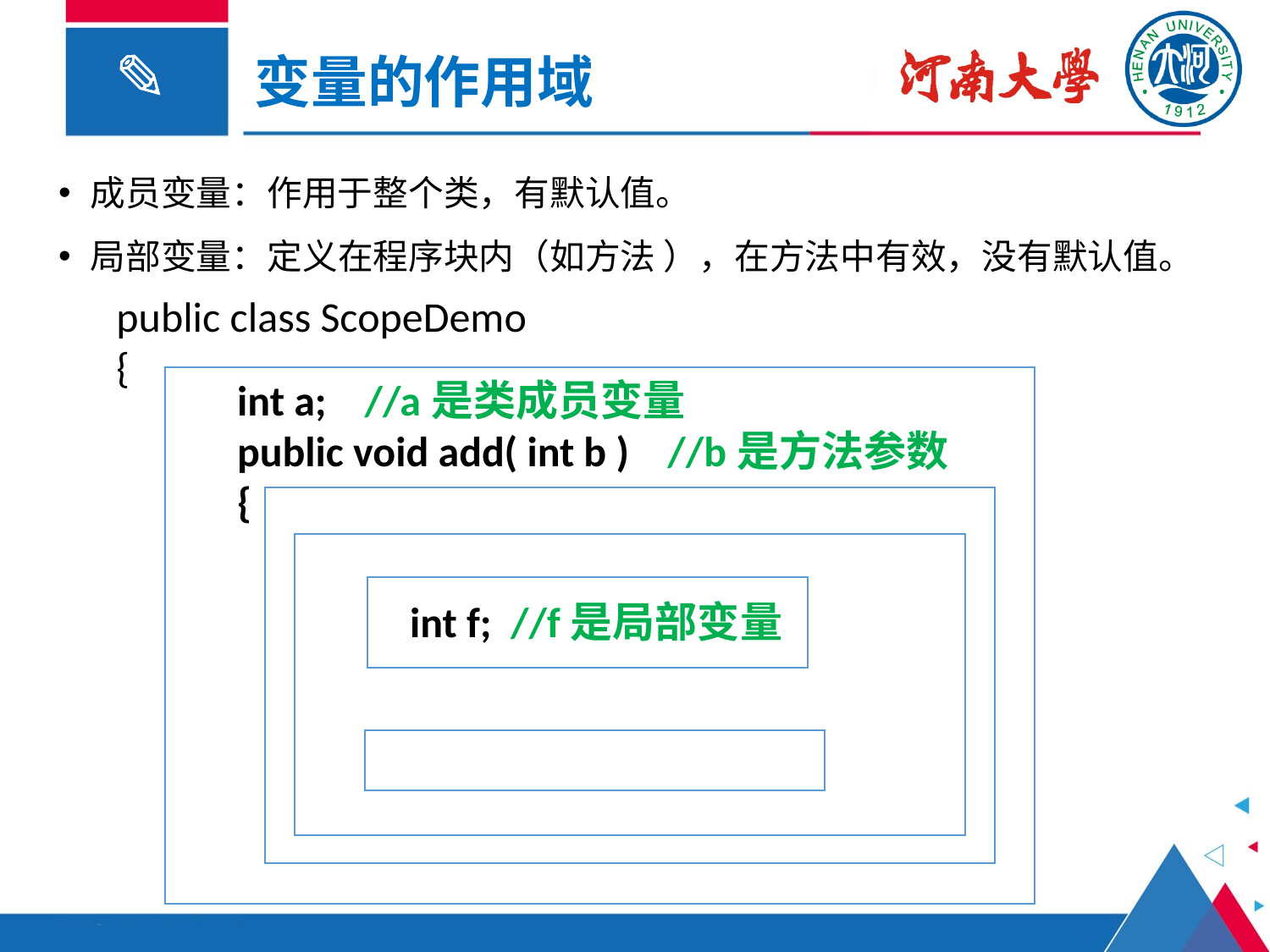

# 变量的作用域
成员变量：作用于整个类，有默认值。
局部变量：定义在程序块内（如方法 ），在方法中有效，没有默认值。

public class ScopeDemo
{

int a;    //a是类成员变量
public void add( int b )    //b是方法参数
{

int f;  //f是局部变量